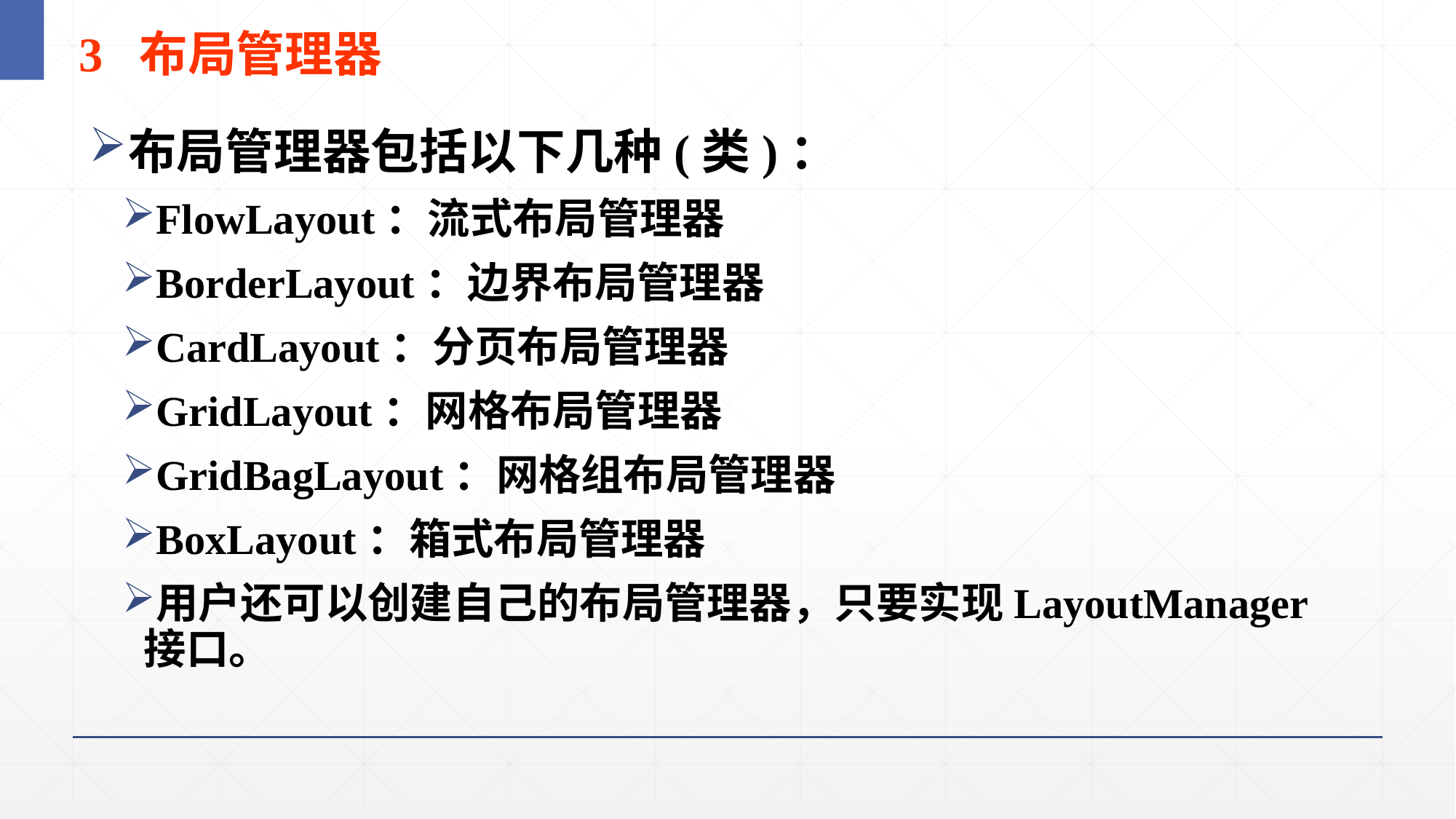

# 3  布局管理器
布局管理器包括以下几种(类)：
FlowLayout：流式布局管理器
BorderLayout：边界布局管理器
CardLayout：分页布局管理器
GridLayout：网格布局管理器
GridBagLayout：网格组布局管理器
BoxLayout：箱式布局管理器
用户还可以创建自己的布局管理器，只要实现LayoutManager接口。